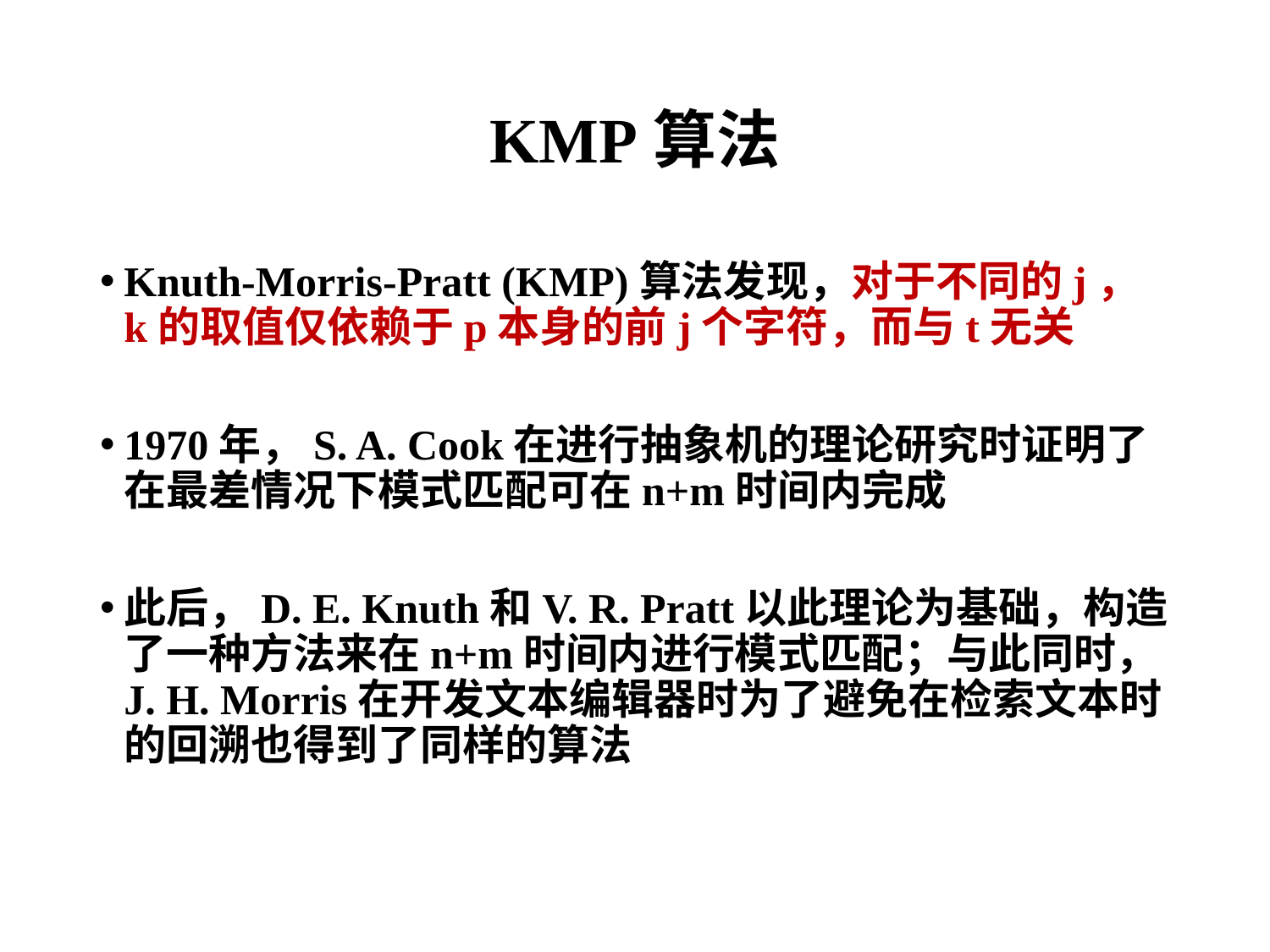

# KMP算法
Knuth-Morris-Pratt (KMP)算法发现，对于不同的j，k的取值仅依赖于p本身的前j个字符，而与t无关

1970年，S. A. Cook在进行抽象机的理论研究时证明了在最差情况下模式匹配可在n+m时间内完成

此后，D. E. Knuth和V. R. Pratt以此理论为基础，构造了一种方法来在n+m时间内进行模式匹配；与此同时，J. H. Morris在开发文本编辑器时为了避免在检索文本时的回溯也得到了同样的算法